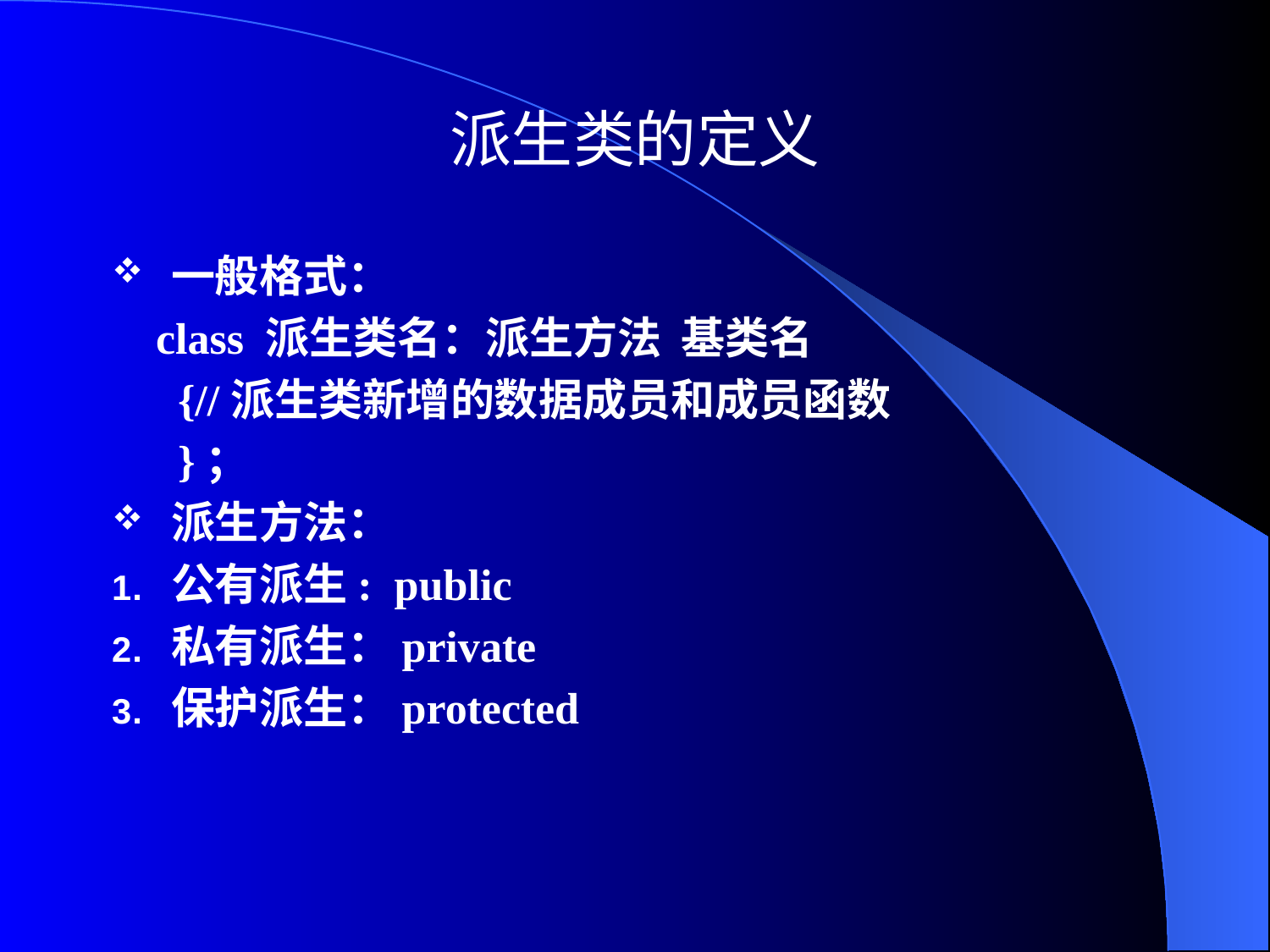

# 派生类的定义
一般格式：
    class 派生类名：派生方法  基类名
      {//派生类新增的数据成员和成员函数
      }；
派生方法：
公有派生:  public
私有派生：private
保护派生：protected